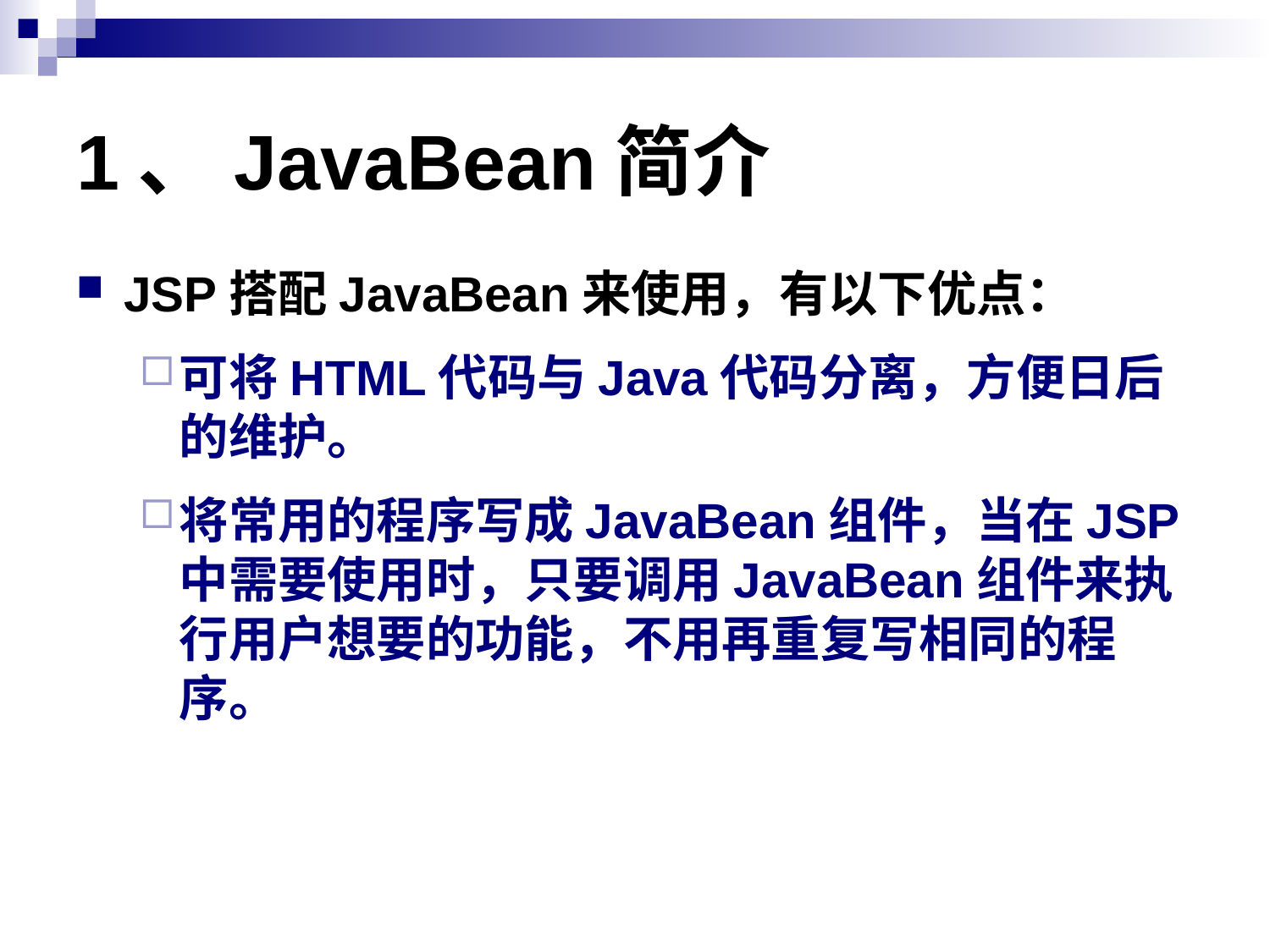

# 1、JavaBean简介
JSP搭配JavaBean来使用，有以下优点：
可将HTML代码与Java代码分离，方便日后的维护。
将常用的程序写成JavaBean组件，当在JSP中需要使用时，只要调用JavaBean组件来执行用户想要的功能，不用再重复写相同的程序。
3